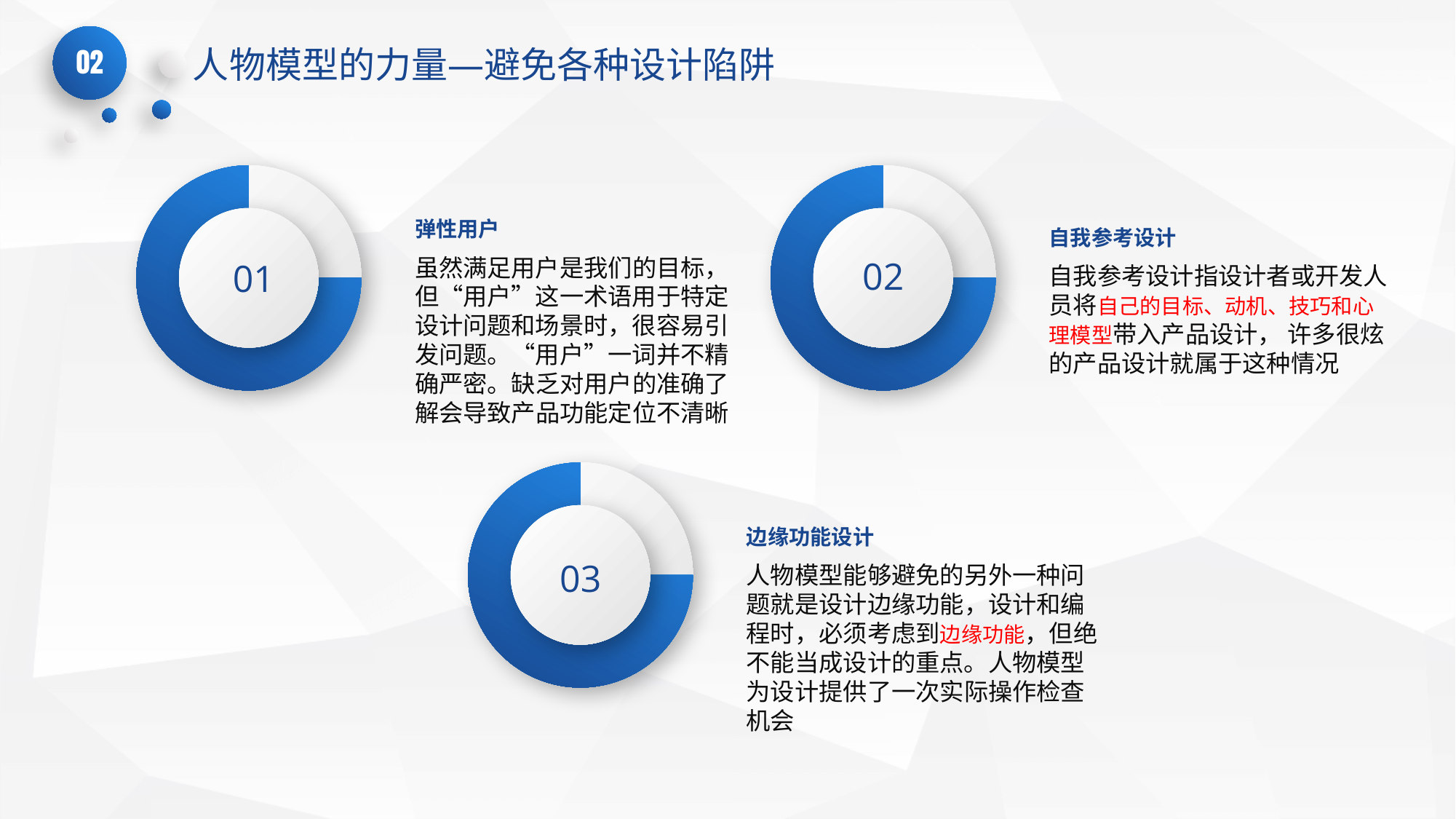

02
人物模型的力量—避免各种设计陷阱

弹性用户
虽然满足用户是我们的目标，但“用户”这一术语用于特定设计问题和场景时，很容易引 发问题。“用户”一词并不精确严密。缺乏对用户的准确了解会导致产品功能定位不清晰
自我参考设计
自我参考设计指设计者或开发人员将自己的目标、动机、技巧和心理模型带入产品设计， 许多很炫的产品设计就属于这种情况
02
01

边缘功能设计
人物模型能够避免的另外一种问题就是设计边缘功能，设计和编程时，必须考虑到边缘功能，但绝不能当成设计的重点。人物模型为设计提供了一次实际操作检查机会
03